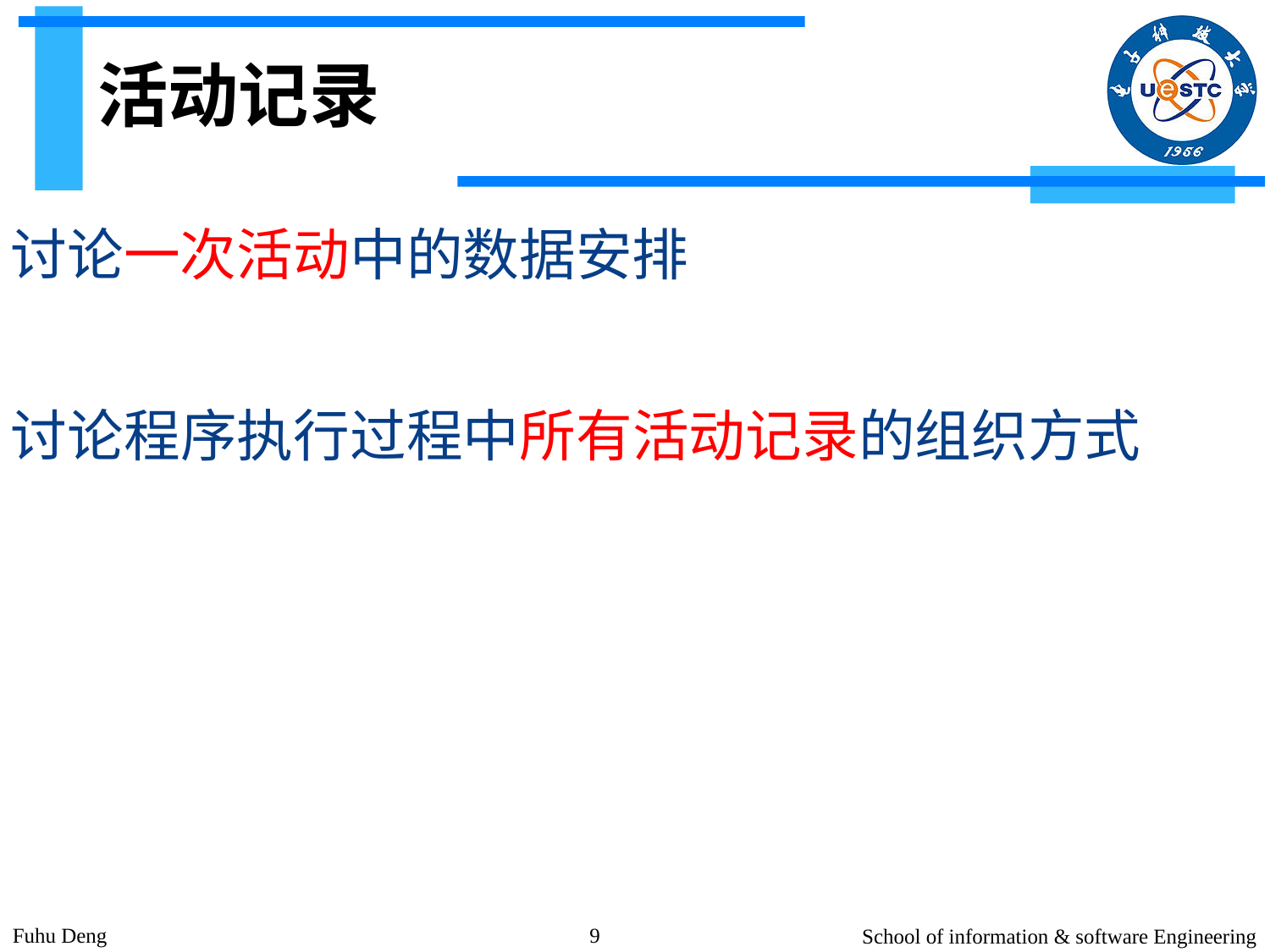

# 活动记录
讨论一次活动中的数据安排

讨论程序执行过程中所有活动记录的组织方式
Fuhu Deng
9
School of information & software Engineering